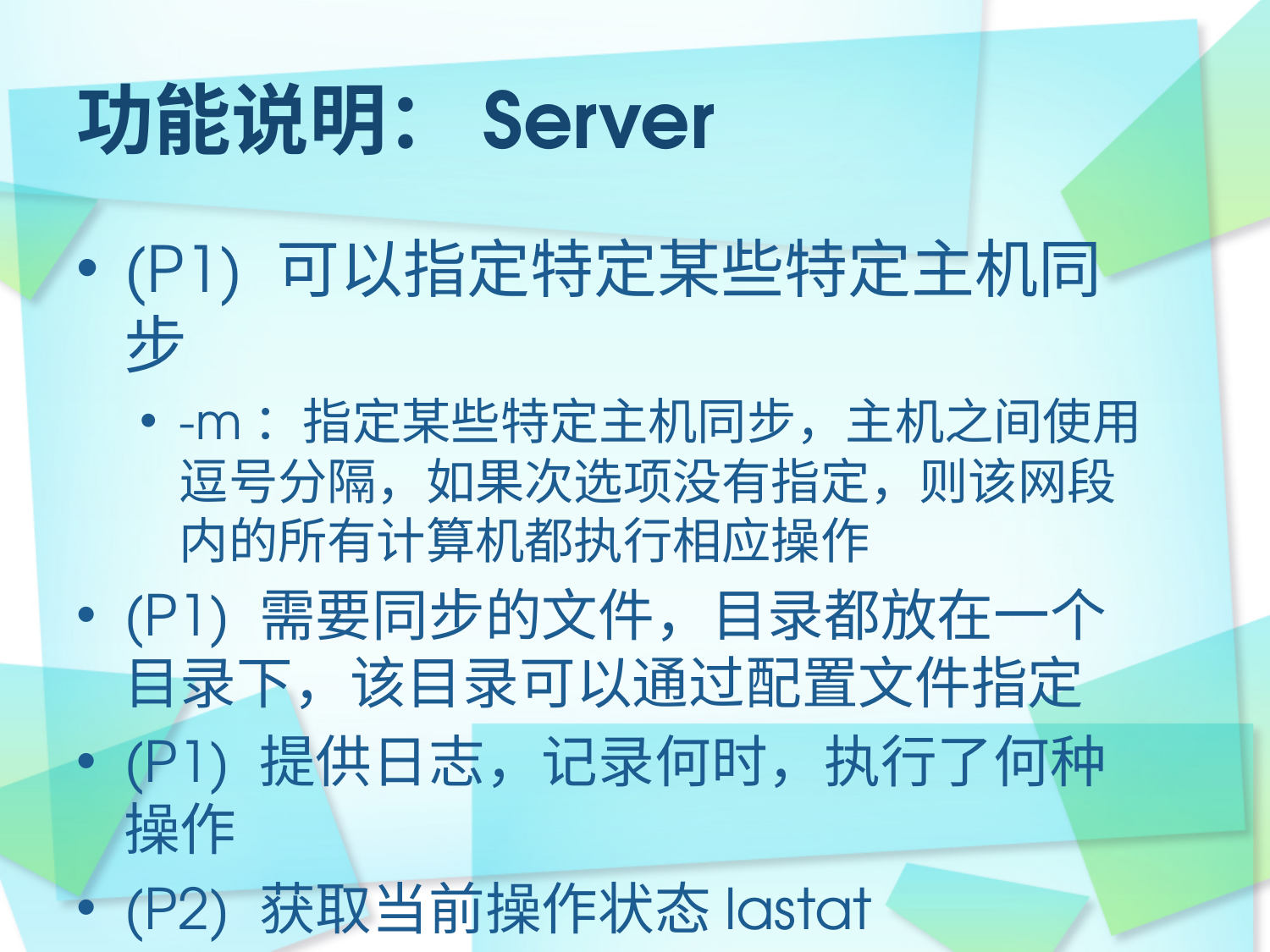

功能说明：Server
(P1) 可以指定特定某些特定主机同步
-m：指定某些特定主机同步，主机之间使用逗号分隔，如果次选项没有指定，则该网段内的所有计算机都执行相应操作
(P1) 需要同步的文件，目录都放在一个目录下，该目录可以通过配置文件指定
(P1) 提供日志，记录何时，执行了何种操作
(P2) 获取当前操作状态lastat